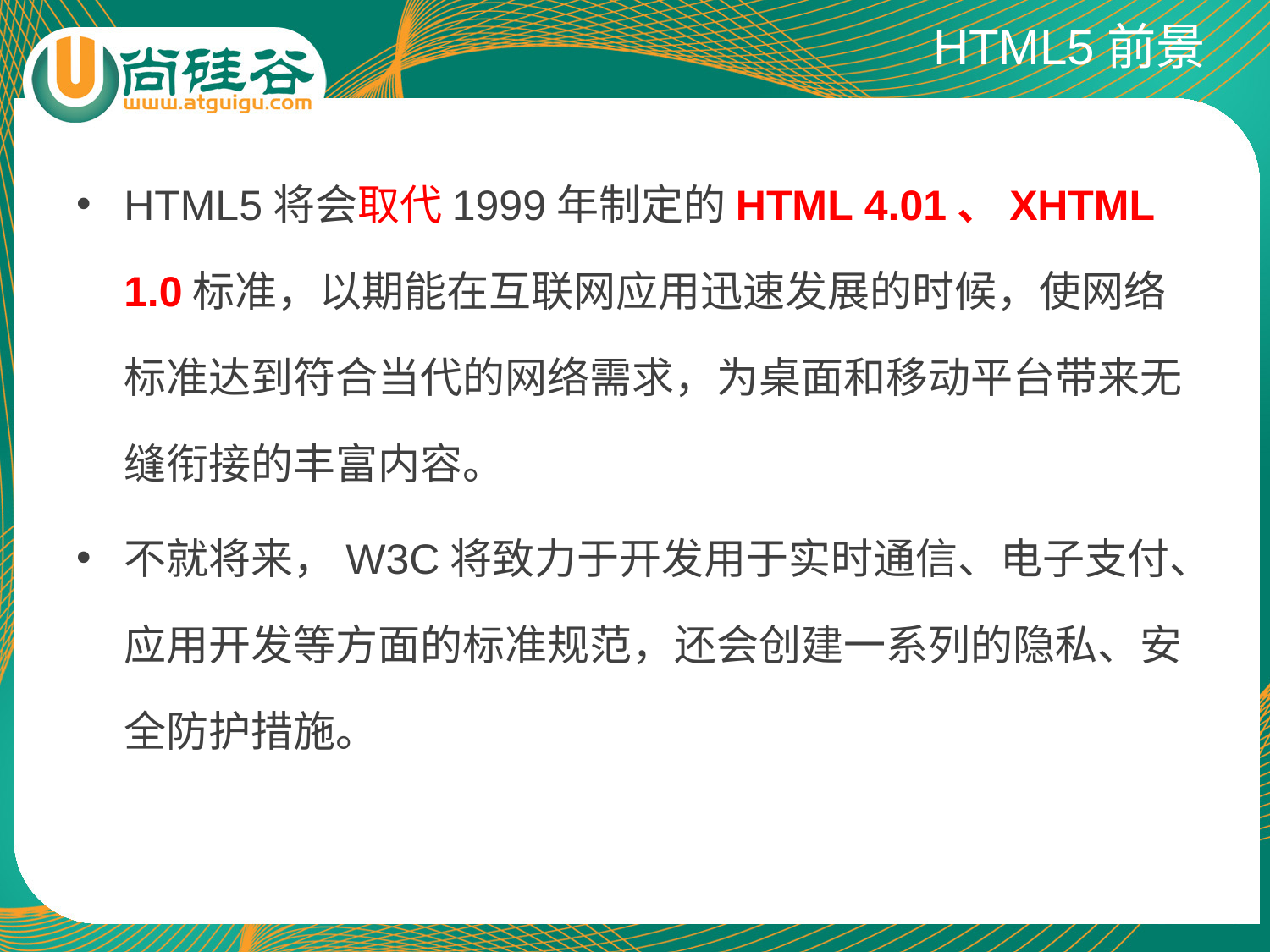

# HTML5前景
HTML5将会取代1999年制定的HTML 4.01、XHTML 1.0标准，以期能在互联网应用迅速发展的时候，使网络标准达到符合当代的网络需求，为桌面和移动平台带来无缝衔接的丰富内容。
不就将来，W3C将致力于开发用于实时通信、电子支付、应用开发等方面的标准规范，还会创建一系列的隐私、安全防护措施。